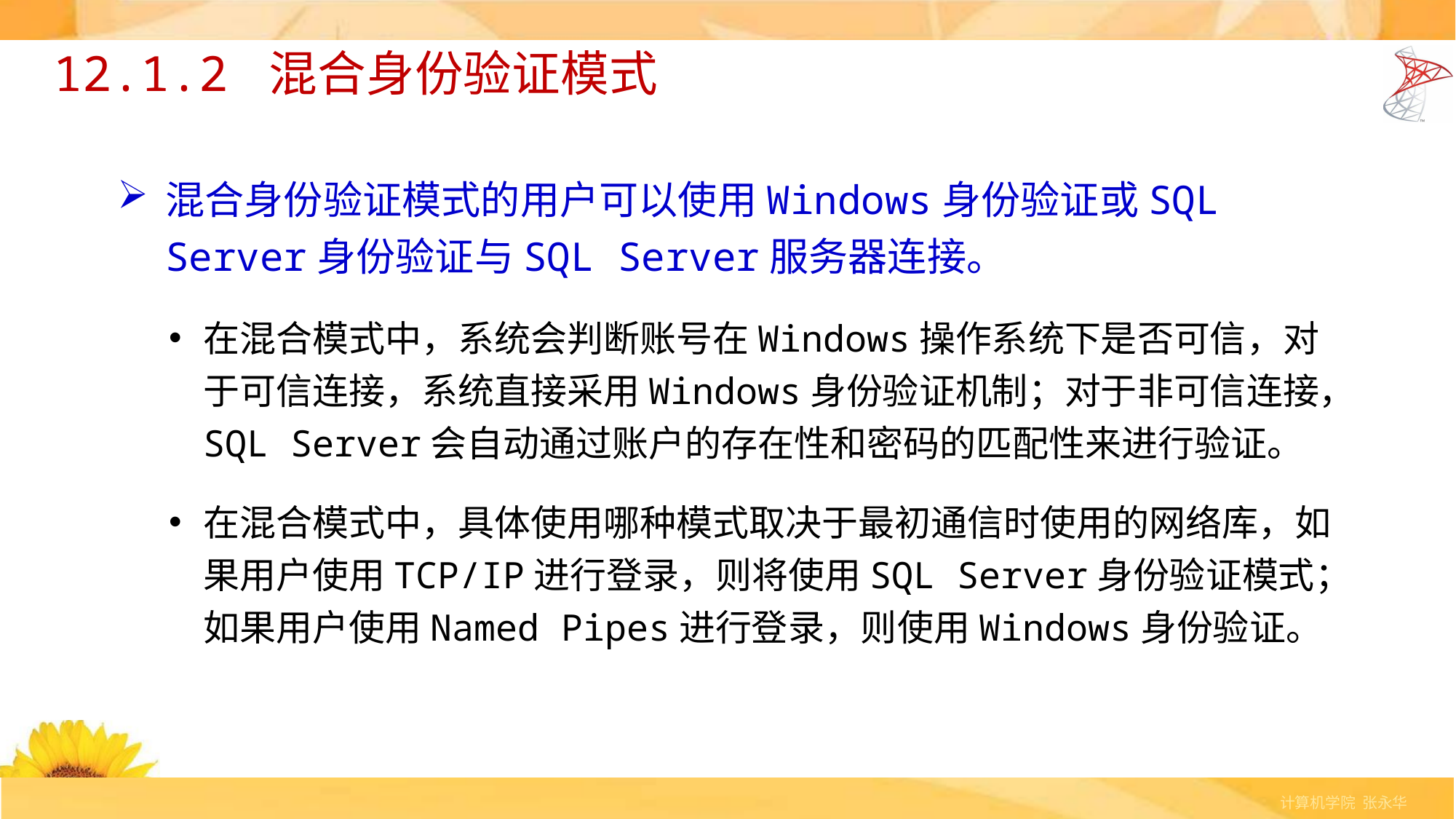

# 12.1.2 混合身份验证模式
混合身份验证模式的用户可以使用Windows身份验证或SQL Server身份验证与SQL Server服务器连接。
在混合模式中，系统会判断账号在Windows操作系统下是否可信，对于可信连接，系统直接采用Windows身份验证机制；对于非可信连接，SQL Server会自动通过账户的存在性和密码的匹配性来进行验证。
在混合模式中，具体使用哪种模式取决于最初通信时使用的网络库，如果用户使用TCP/IP进行登录，则将使用SQL Server身份验证模式；如果用户使用Named Pipes进行登录，则使用Windows身份验证。